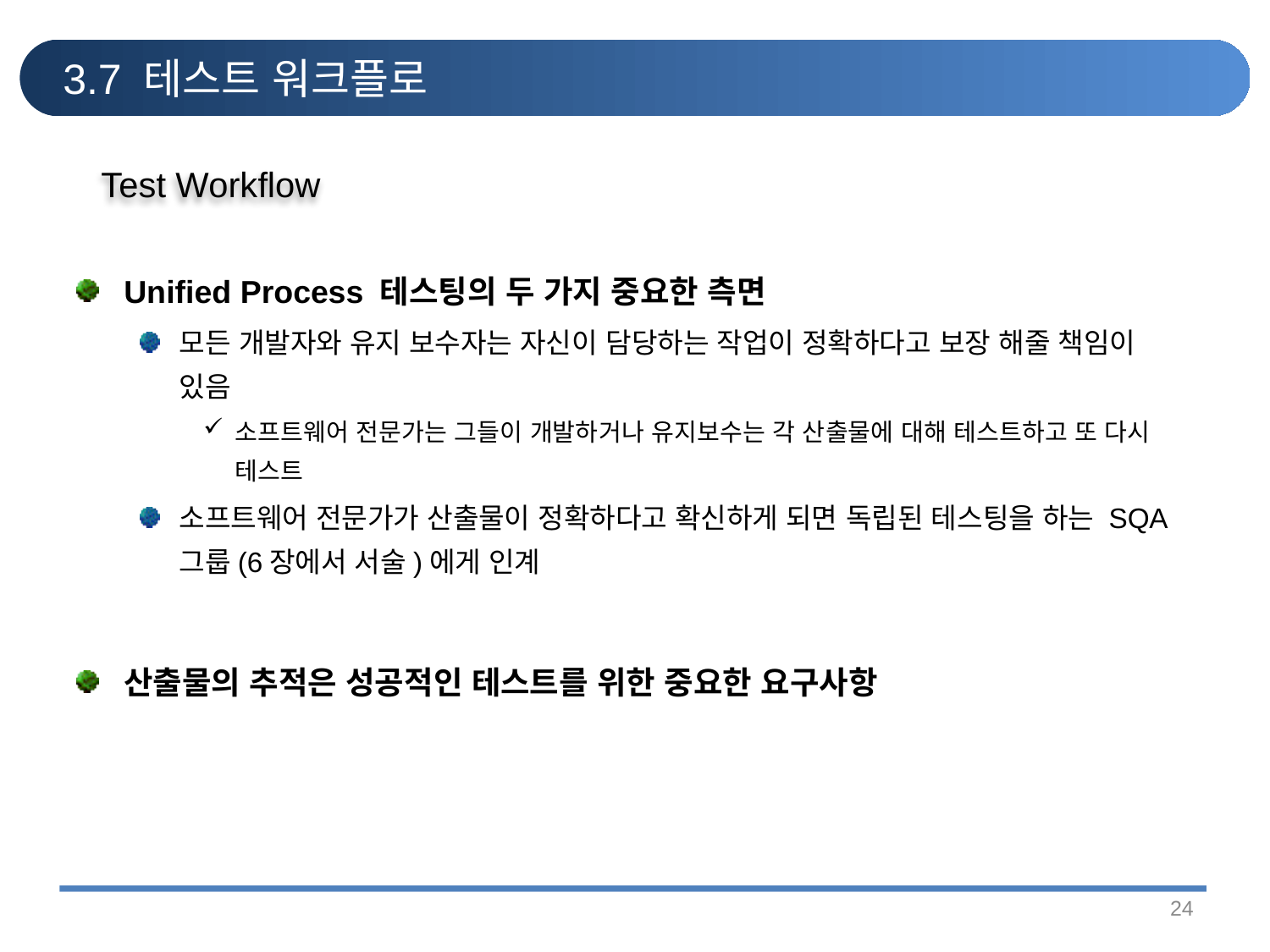

# 3.7 테스트 워크플로
Test Workflow
Unified Process 테스팅의 두 가지 중요한 측면
모든 개발자와 유지 보수자는 자신이 담당하는 작업이 정확하다고 보장 해줄 책임이 있음
소프트웨어 전문가는 그들이 개발하거나 유지보수는 각 산출물에 대해 테스트하고 또 다시 테스트
소프트웨어 전문가가 산출물이 정확하다고 확신하게 되면 독립된 테스팅을 하는 SQA 그룹(6장에서 서술)에게 인계

산출물의 추적은 성공적인 테스트를 위한 중요한 요구사항
24